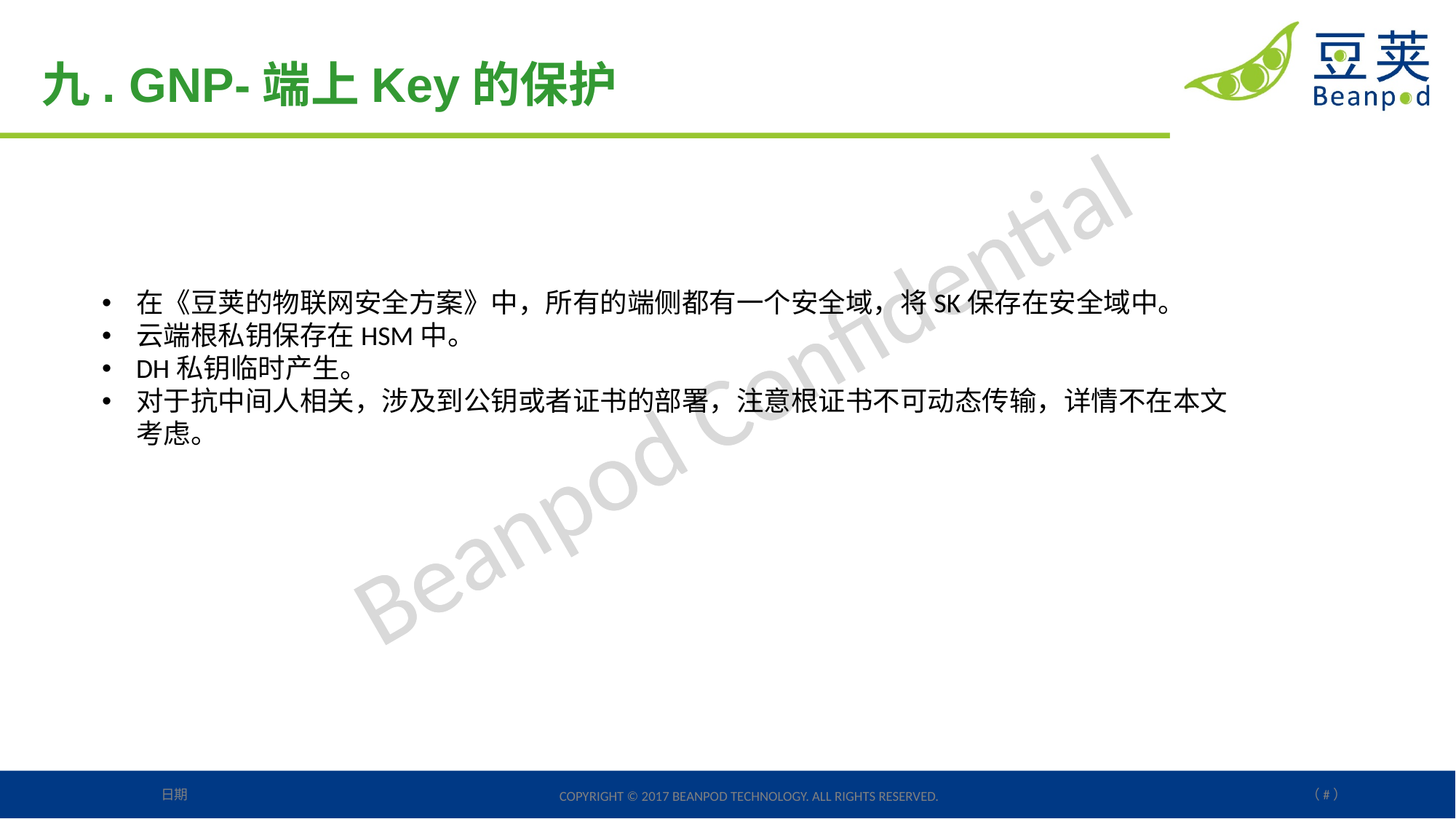

九. GNP-端上Key的保护
在《豆荚的物联网安全方案》中，所有的端侧都有一个安全域，将SK保存在安全域中。
云端根私钥保存在HSM中。
DH私钥临时产生。
对于抗中间人相关，涉及到公钥或者证书的部署，注意根证书不可动态传输，详情不在本文考虑。